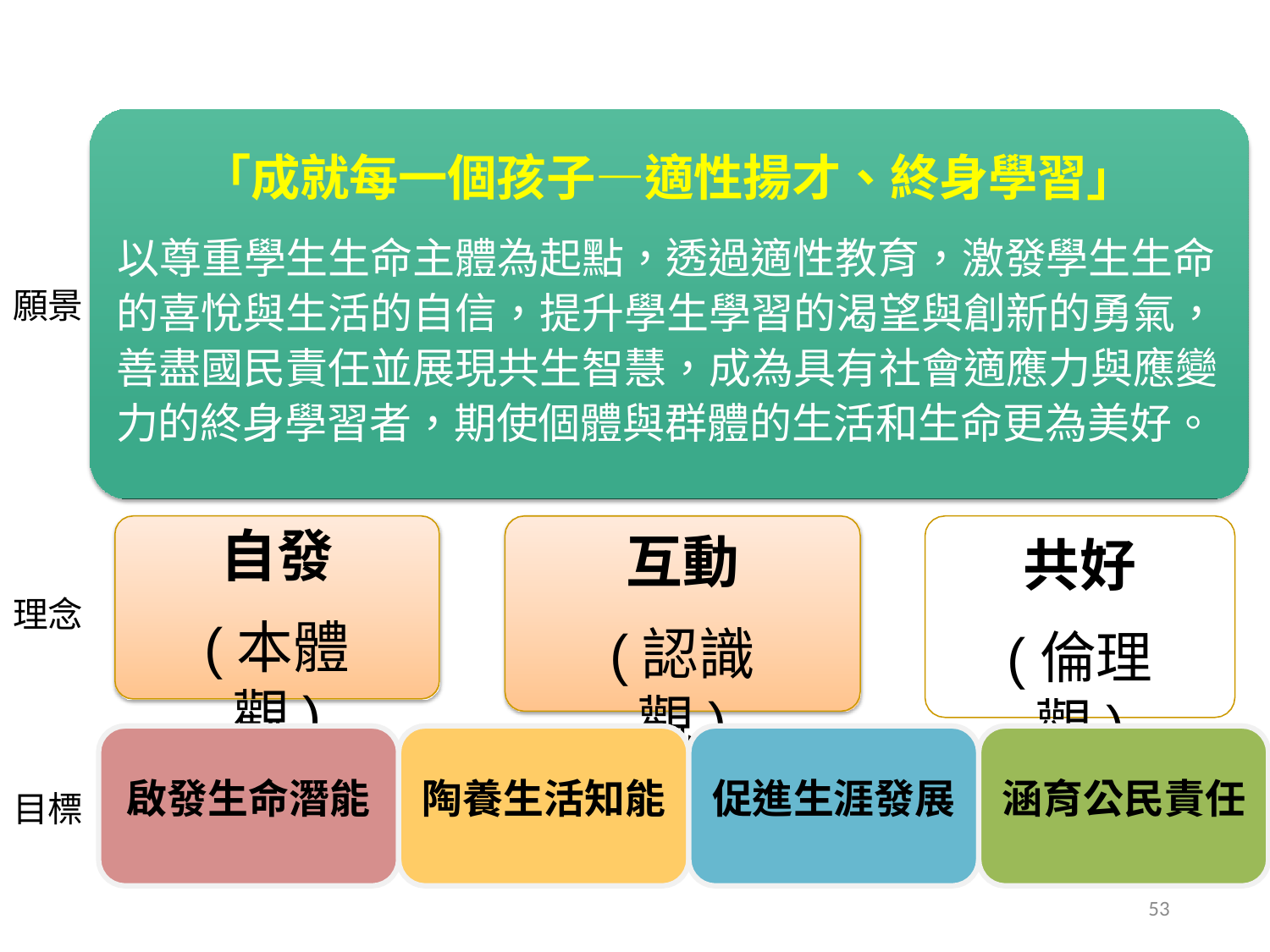

#

「成就每一個孩子—適性揚才、終身學習」
以尊重學生生命主體為起點，透過適性教育，激發學生生命

的喜悅與生活的自信，提升學生學習的渴望與創新的勇氣， 善盡國民責任並展現共生智慧，成為具有社會適應力與應變 力的終身學習者，期使個體與群體的生活和生命更為美好。
願景
自發
(本體觀)
互動
(認識觀)

共好
(倫理觀)

理念

啟發生命潛能
陶養生活知能
促進生涯發展
涵育公民責任
目標
53